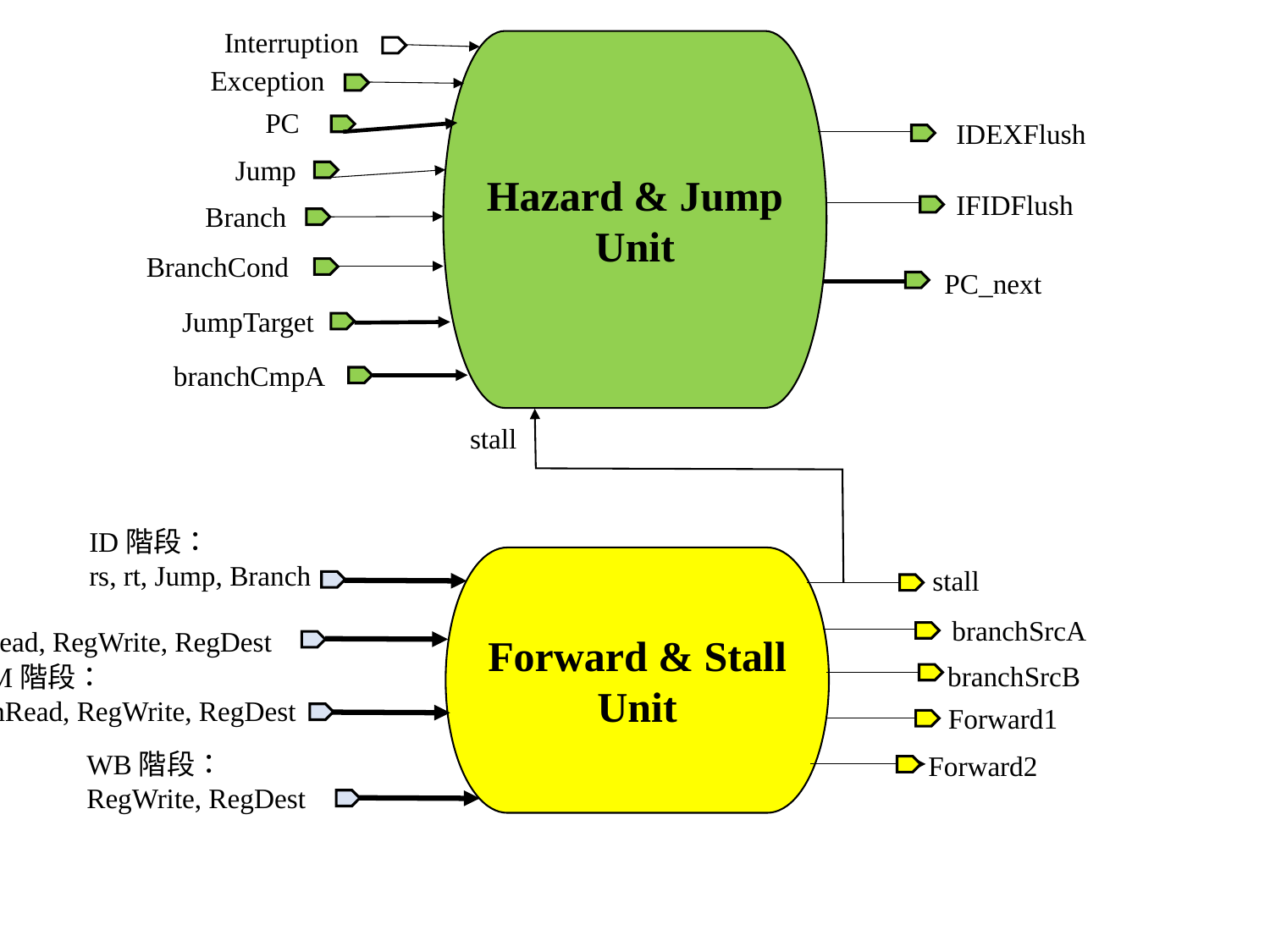

Interruption
Hazard & Jump
Unit

Exception

PC
IDEXFlush

Jump

IFIDFlush

Branch

BranchCond

PC_next

JumpTarget

branchCmpA

stall
ID階段：
rs, rt, Jump, Branch
Forward & Stall
Unit
stall

EX階段：
rs, rt, MemRead, RegWrite, RegDest
branchSrcA

branchSrcB
MEM階段：
MemRead, RegWrite, RegDest

Forward1

WB階段：
RegWrite, RegDest
Forward2